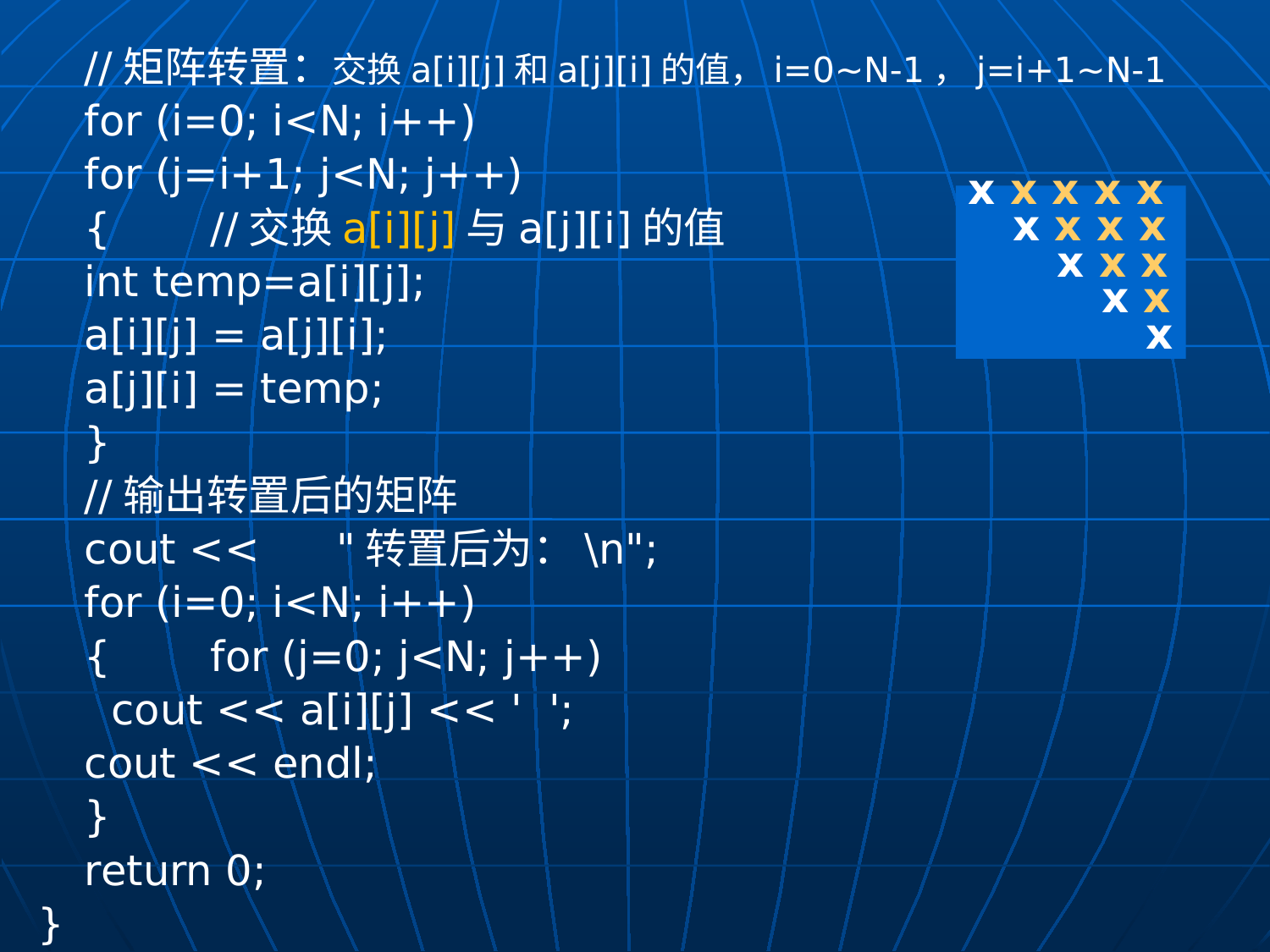

//矩阵转置：交换a[i][j]和a[j][i]的值，i=0~N-1，j=i+1~N-1
	for (i=0; i<N; i++)
		for (j=i+1; j<N; j++)
		{	//交换a[i][j]与a[j][i]的值
			int temp=a[i][j];
			a[i][j] = a[j][i];
			a[j][i] = temp;
		}
	//输出转置后的矩阵
	cout <<	"转置后为：\n";
	for (i=0; i<N; i++)
	{	for (j=0; j<N; j++)
		  cout << a[i][j] << '  ';
		cout << endl;
	}
	return 0;
}
x x x x x
   x x x x
      x x x
         x x
            x